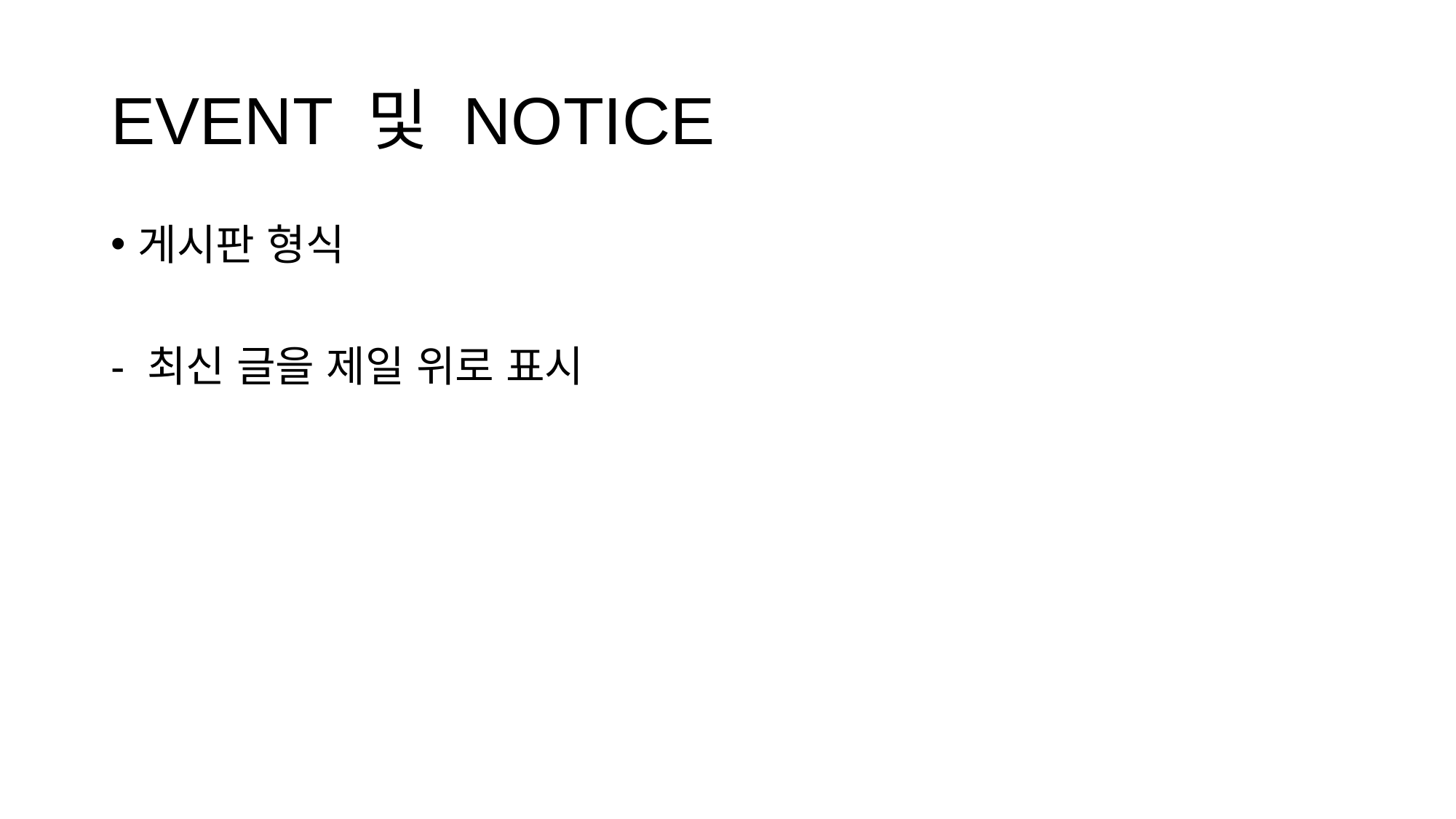

# EVENT 및 NOTICE
게시판 형식

- 최신 글을 제일 위로 표시